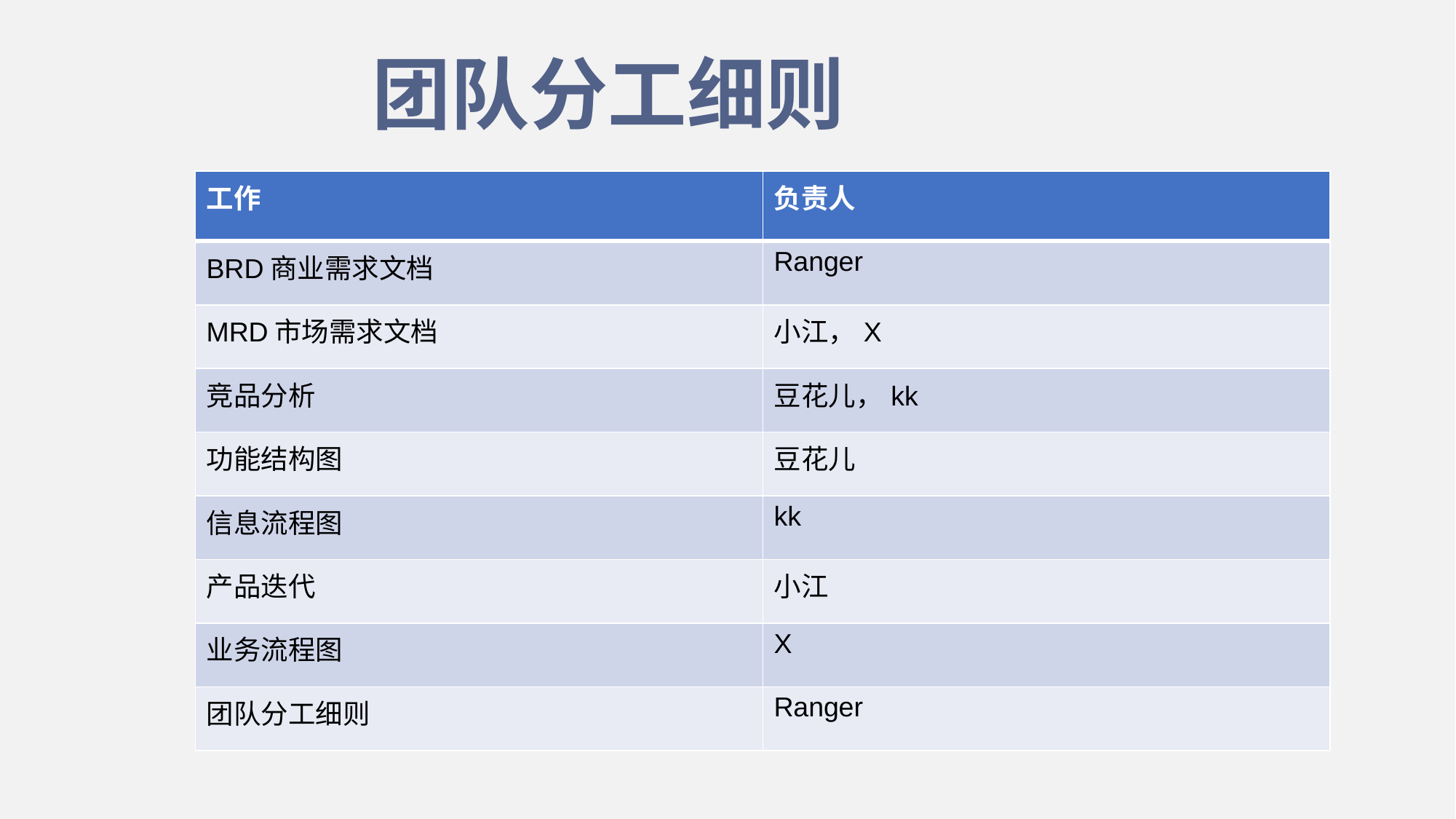

团队分工细则
| 工作 | 负责人 |
| --- | --- |
| BRD商业需求文档 | Ranger |
| MRD市场需求文档 | 小江，X |
| 竞品分析 | 豆花儿，kk |
| 功能结构图 | 豆花儿 |
| 信息流程图 | kk |
| 产品迭代 | 小江 |
| 业务流程图 | X |
| 团队分工细则 | Ranger |